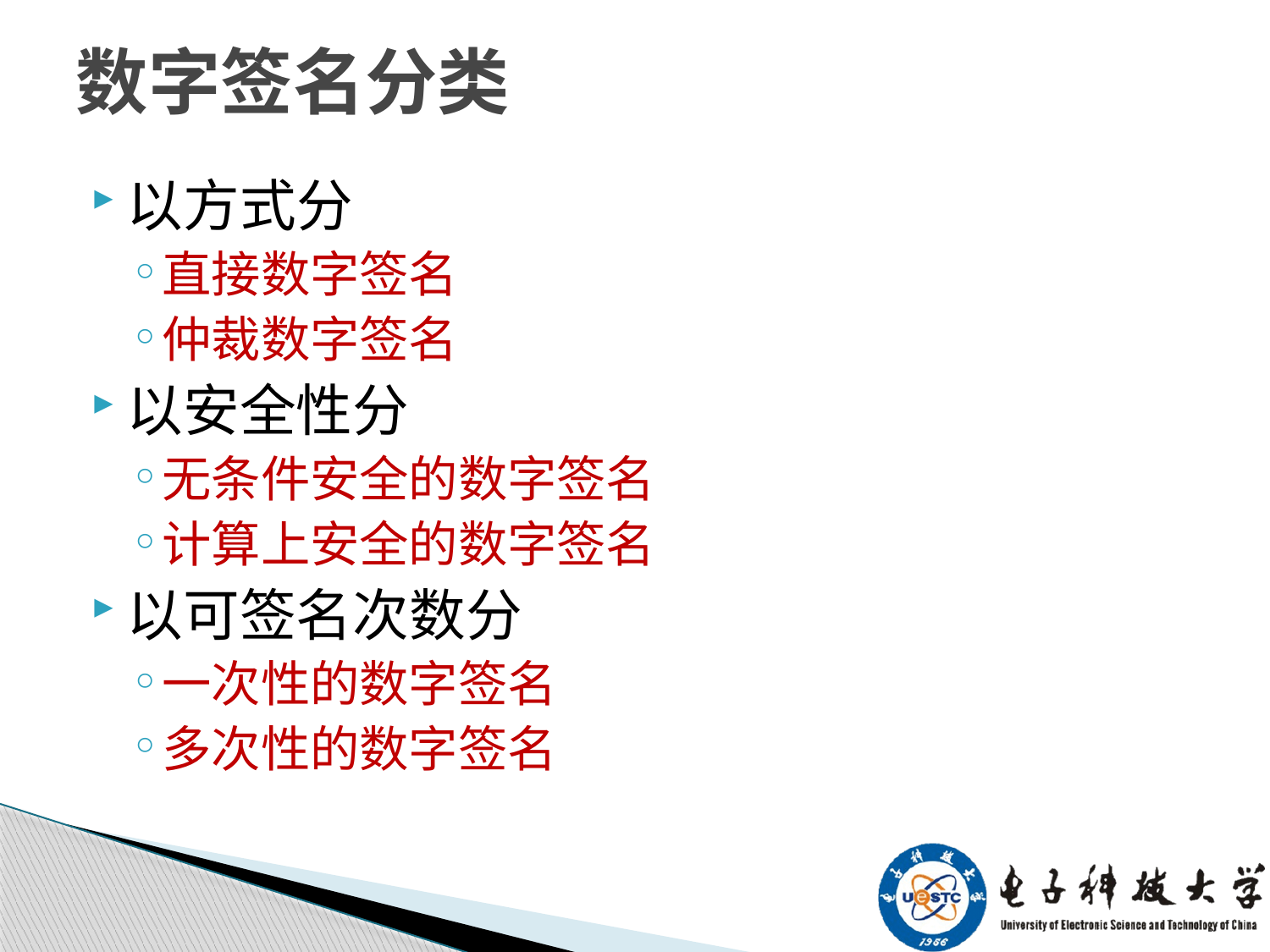

# 数字签名分类
以方式分
直接数字签名
仲裁数字签名
以安全性分
无条件安全的数字签名
计算上安全的数字签名
以可签名次数分
一次性的数字签名
多次性的数字签名